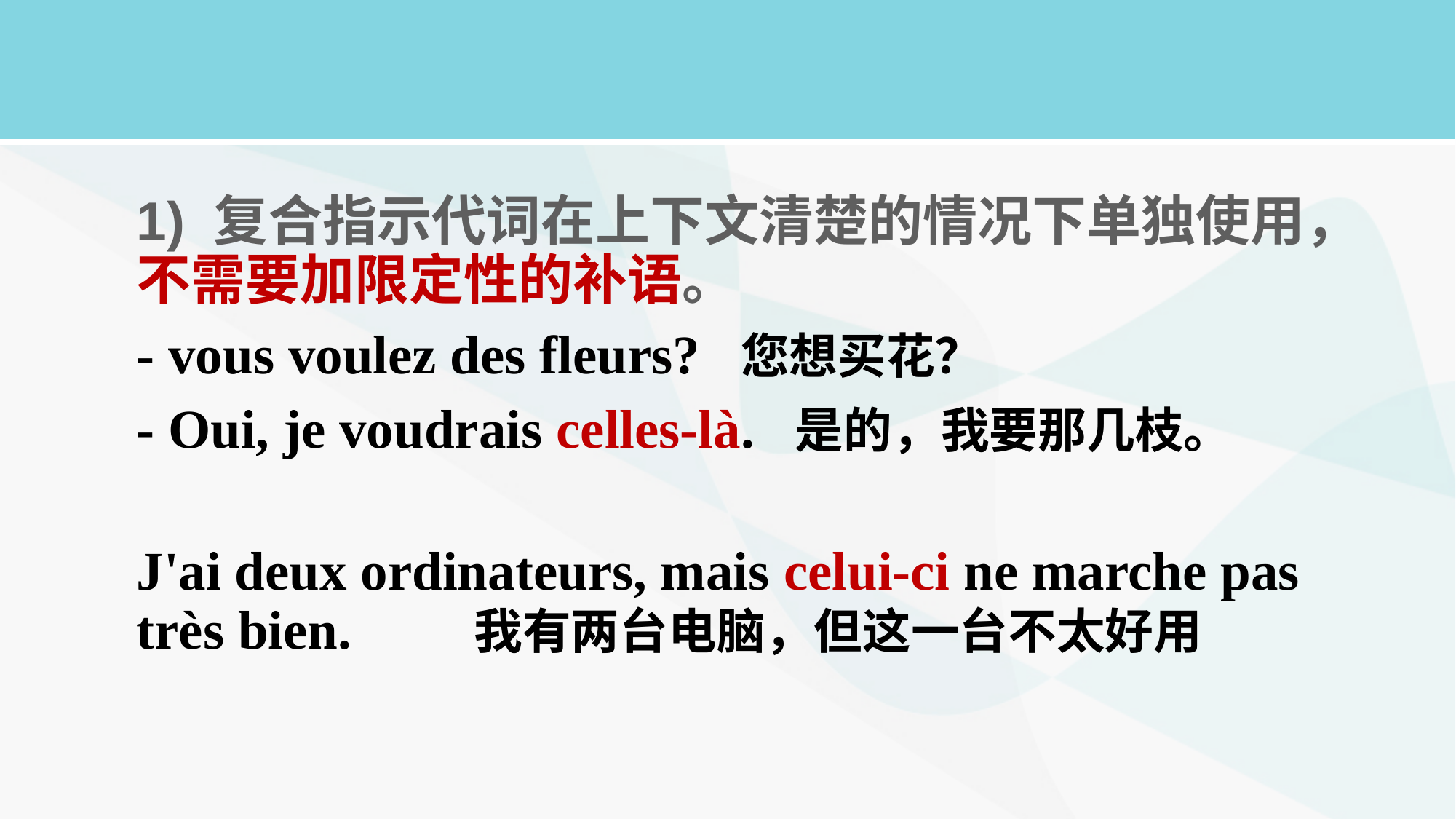

#
1) 复合指示代词在上下文清楚的情况下单独使用，不需要加限定性的补语。
- vous voulez des fleurs?  您想买花？
- Oui, je voudrais celles-là.  是的，我要那几枝。

J'ai deux ordinateurs, mais celui-ci ne marche pas très bien.        我有两台电脑，但这一台不太好用